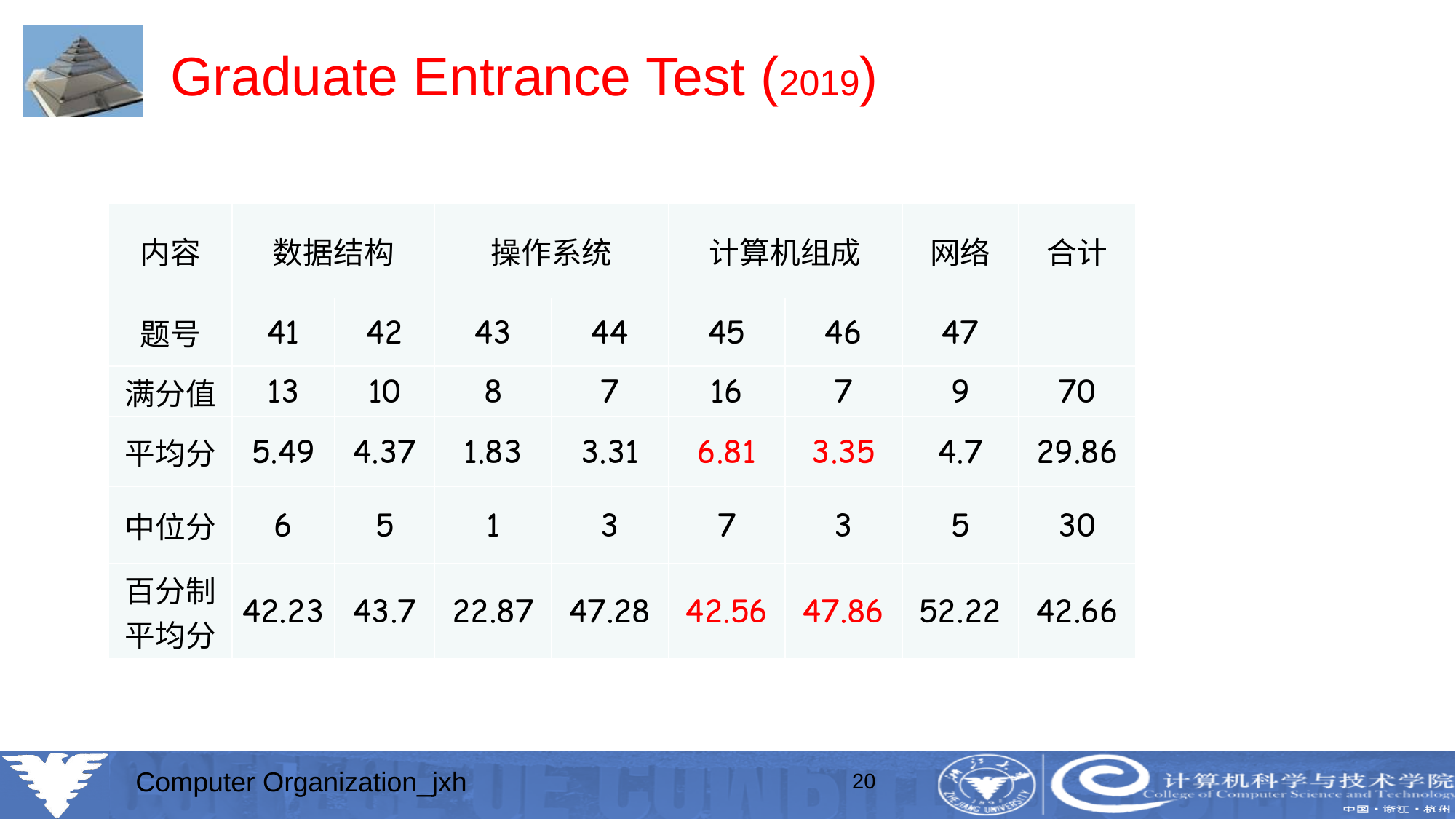

# Graduate Entrance Test (2019)
| 内容 | 数据结构 |  | 操作系统 |  | 计算机组成 |  | 网络 | 合计 |
| --- | --- | --- | --- | --- | --- | --- | --- | --- |
| 题号 | 41 | 42 | 43 | 44 | 45 | 46 | 47 |  |
| 满分值 | 13 | 10 | 8 | 7 | 16 | 7 | 9 | 70 |
| 平均分 | 5.49 | 4.37 | 1.83 | 3.31 | 6.81 | 3.35 | 4.7 | 29.86 |
| 中位分 | 6 | 5 | 1 | 3 | 7 | 3 | 5 | 30 |
| 百分制平均分 | 42.23 | 43.7 | 22.87 | 47.28 | 42.56 | 47.86 | 52.22 | 42.66 |